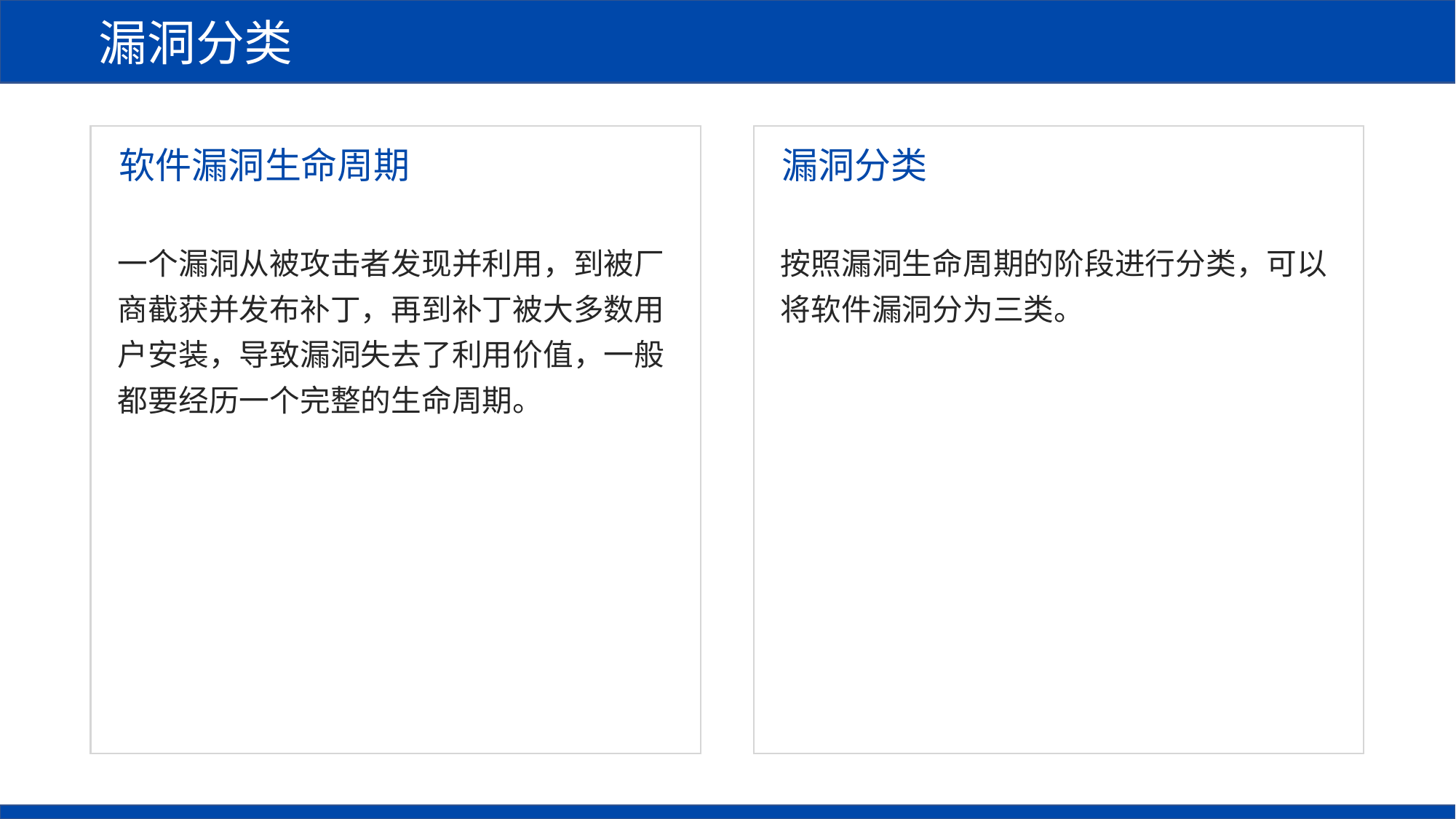

漏洞分类

软件漏洞生命周期
漏洞分类
一个漏洞从被攻击者发现并利用，到被厂商截获并发布补丁，再到补丁被大多数用户安装，导致漏洞失去了利用价值，一般都要经历一个完整的生命周期。
按照漏洞生命周期的阶段进行分类，可以将软件漏洞分为三类。